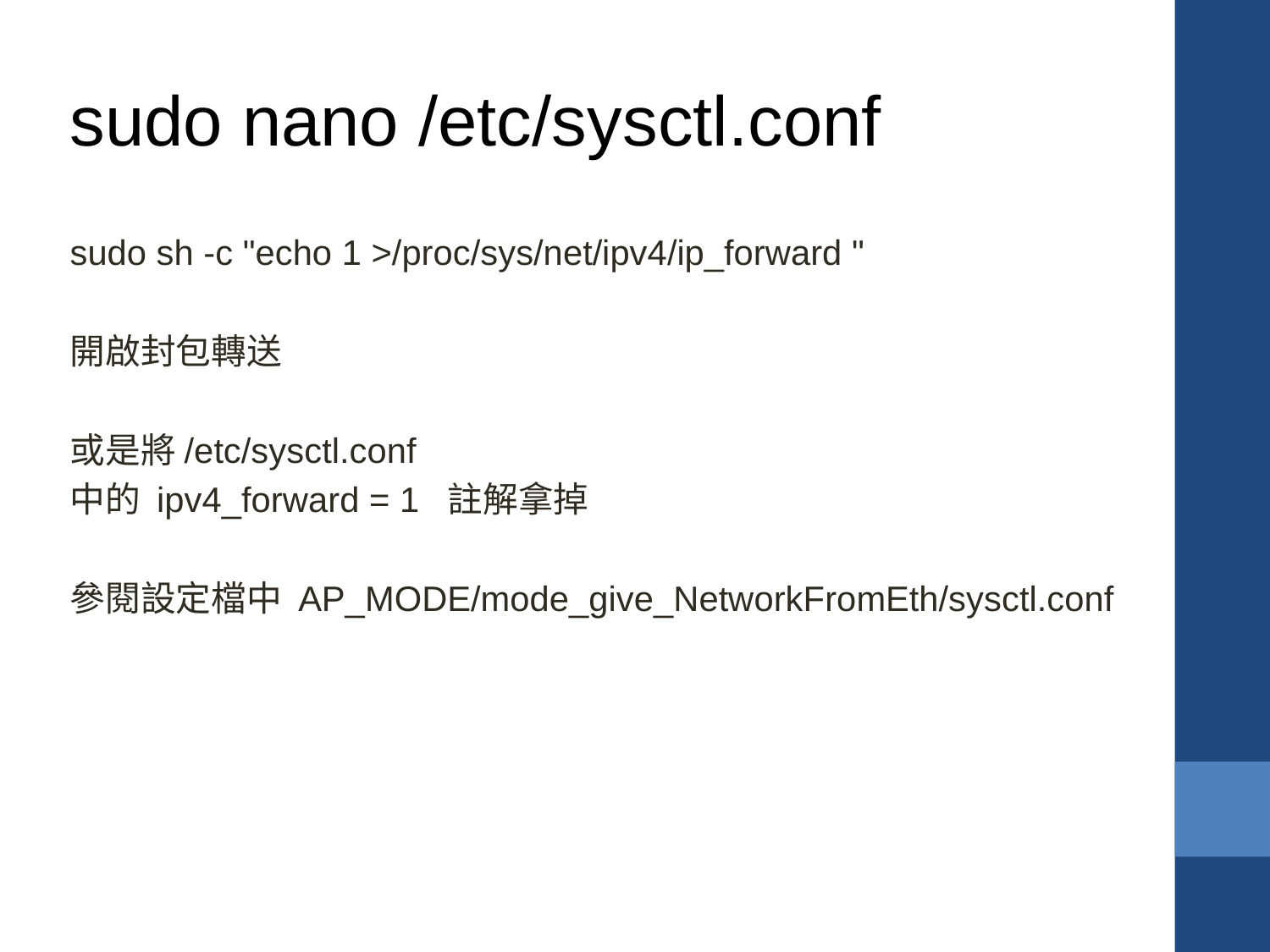

sudo nano /etc/sysctl.conf
sudo sh -c "echo 1 >/proc/sys/net/ipv4/ip_forward "

開啟封包轉送

或是將/etc/sysctl.conf
中的 ipv4_forward = 1  註解拿掉

參閱設定檔中 AP_MODE/mode_give_NetworkFromEth/sysctl.conf